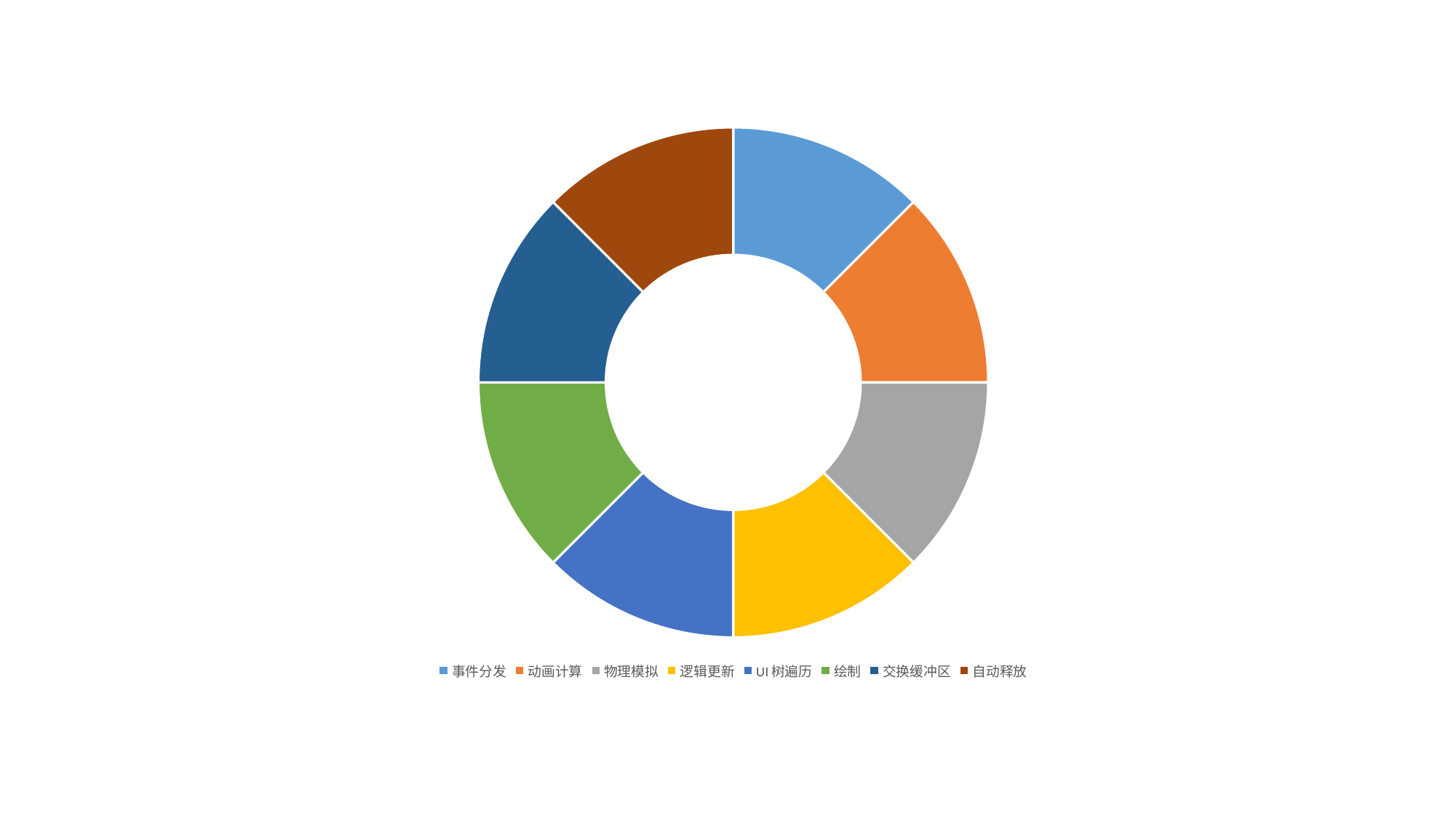

### Chart

| Category | 概率 |
|---|---|
| 事件分发 | 12.5 |
| 动画计算 | 12.5 |
| 物理模拟 | 12.5 |
| 逻辑更新 | 12.5 |
| UI树遍历 | 12.5 |
| 绘制 | 12.5 |
| 交换缓冲区 | 12.5 |
| 自动释放 | 12.5 |